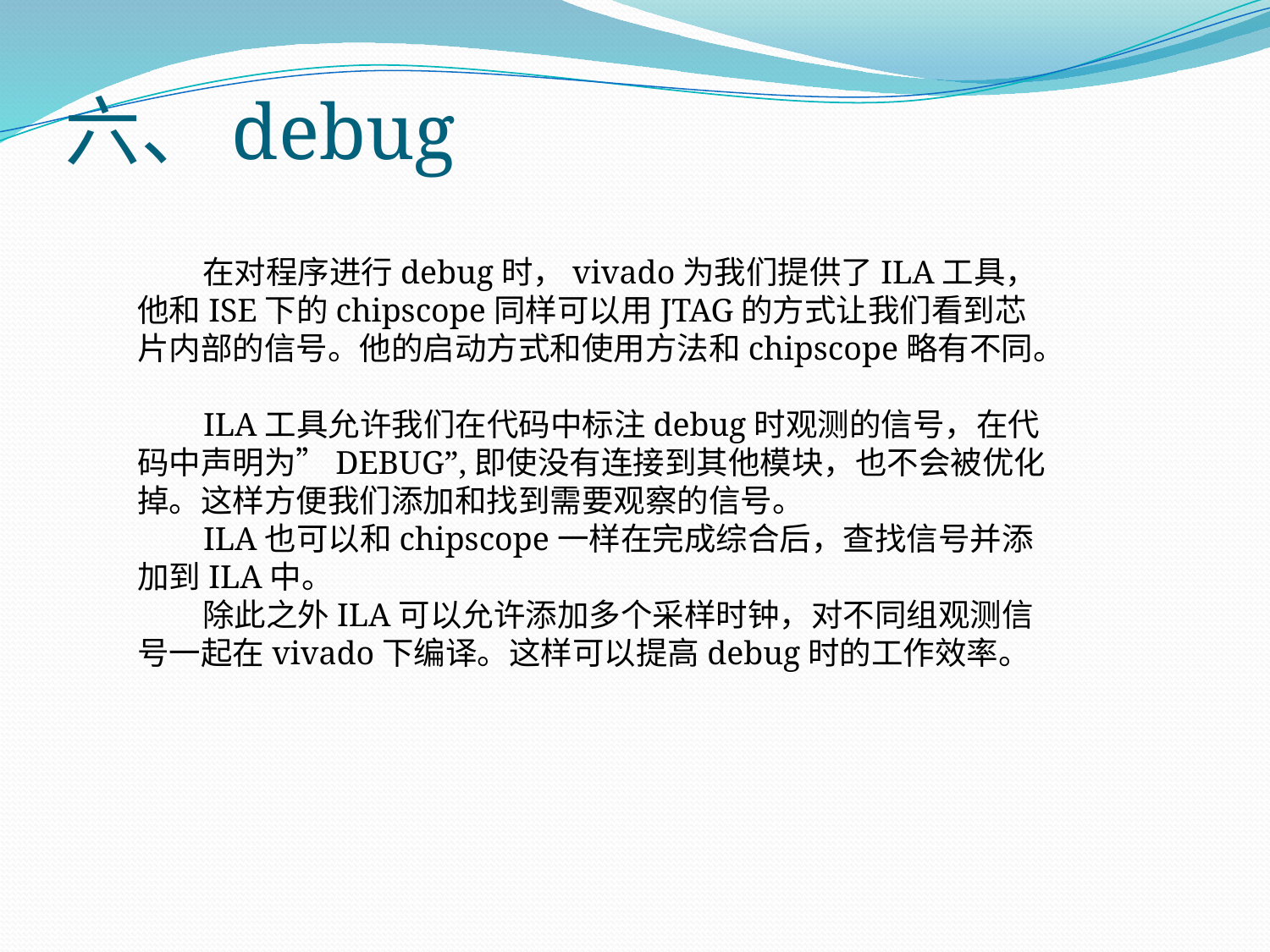

# 六、debug
        在对程序进行debug时，vivado为我们提供了ILA工具，他和ISE下的chipscope同样可以用JTAG的方式让我们看到芯片内部的信号。他的启动方式和使用方法和chipscope略有不同。

        ILA工具允许我们在代码中标注debug时观测的信号，在代码中声明为”DEBUG”,即使没有连接到其他模块，也不会被优化掉。这样方便我们添加和找到需要观察的信号。
        ILA也可以和chipscope一样在完成综合后，查找信号并添加到ILA中。
        除此之外ILA可以允许添加多个采样时钟，对不同组观测信号一起在vivado下编译。这样可以提高debug时的工作效率。